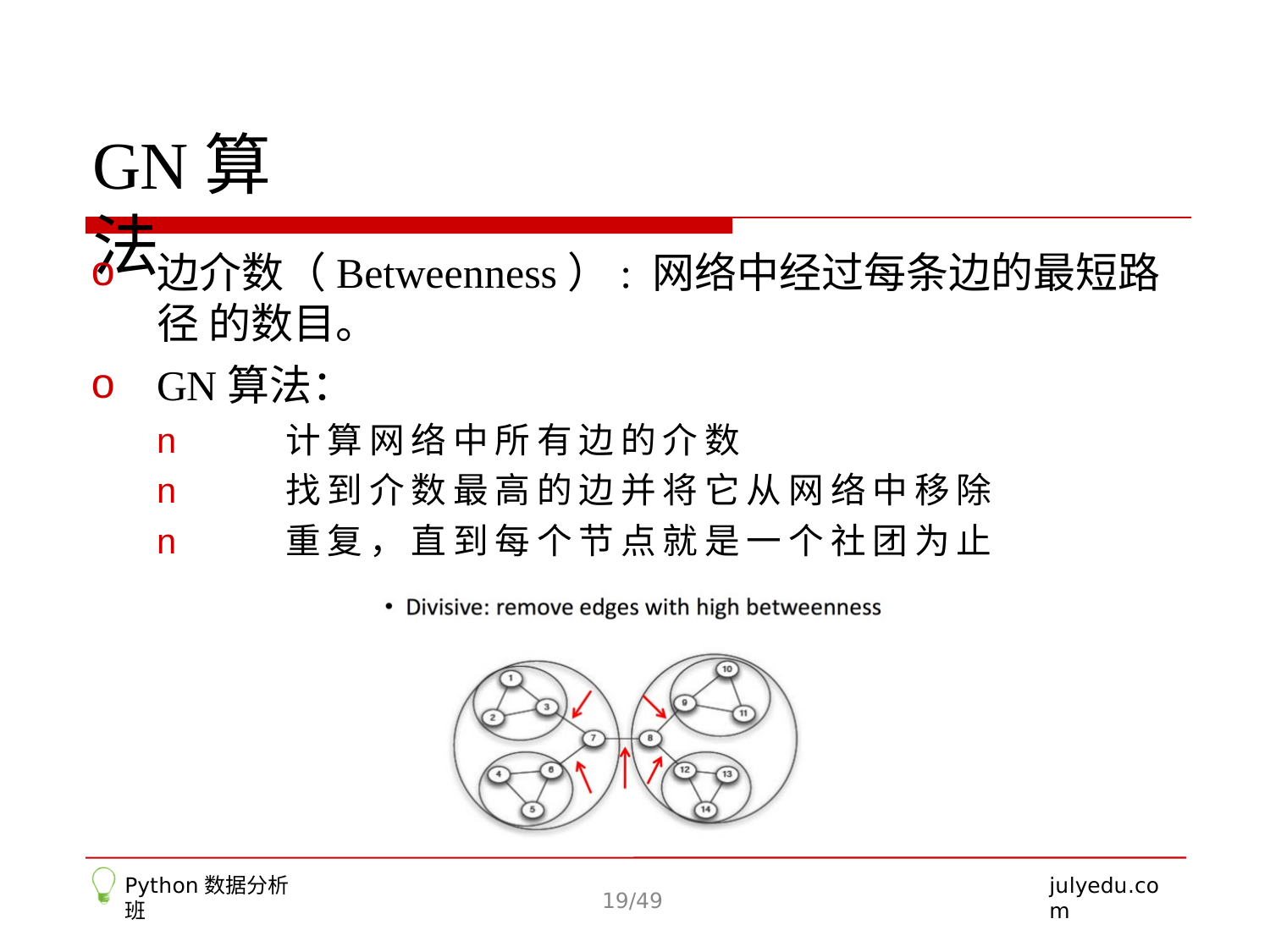

# GN算法

边介数（Betweenness）: 网络中经过每条边的最短路径 的数目。
GN算法：
n	计算网络中所有边的介数
n	找到介数最高的边并将它从网络中移除
n	重复，直到每个节点就是一个社团为止

Python数据分析班
julyedu.com
19/49